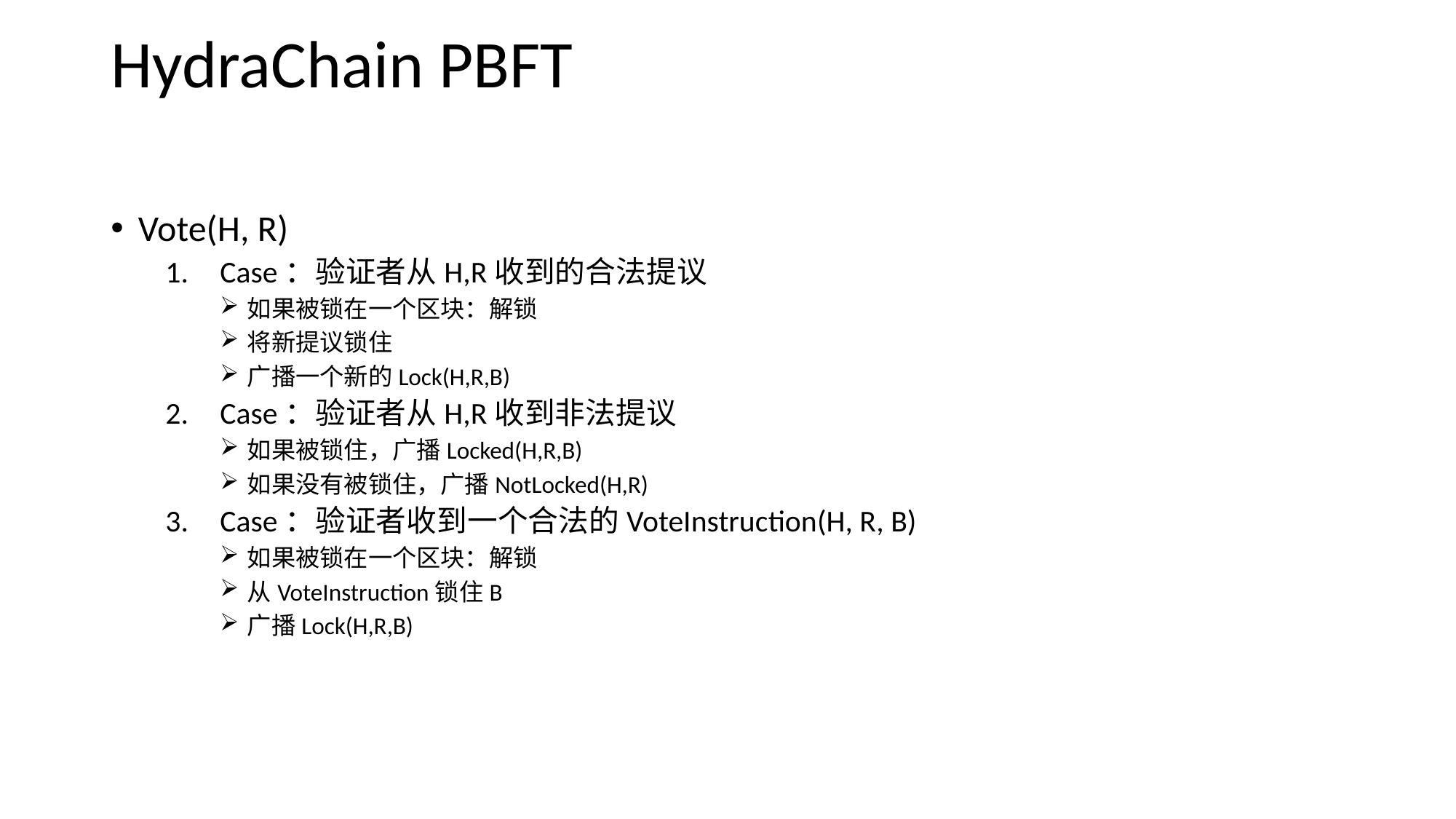

# HydraChain PBFT
Vote(H, R)
Case：验证者从H,R收到的合法提议
如果被锁在一个区块：解锁
将新提议锁住
广播一个新的Lock(H,R,B)
Case：验证者从H,R收到非法提议
如果被锁住，广播Locked(H,R,B)
如果没有被锁住，广播NotLocked(H,R)
Case：验证者收到一个合法的VoteInstruction(H, R, B)
如果被锁在一个区块：解锁
从VoteInstruction锁住B
广播Lock(H,R,B)